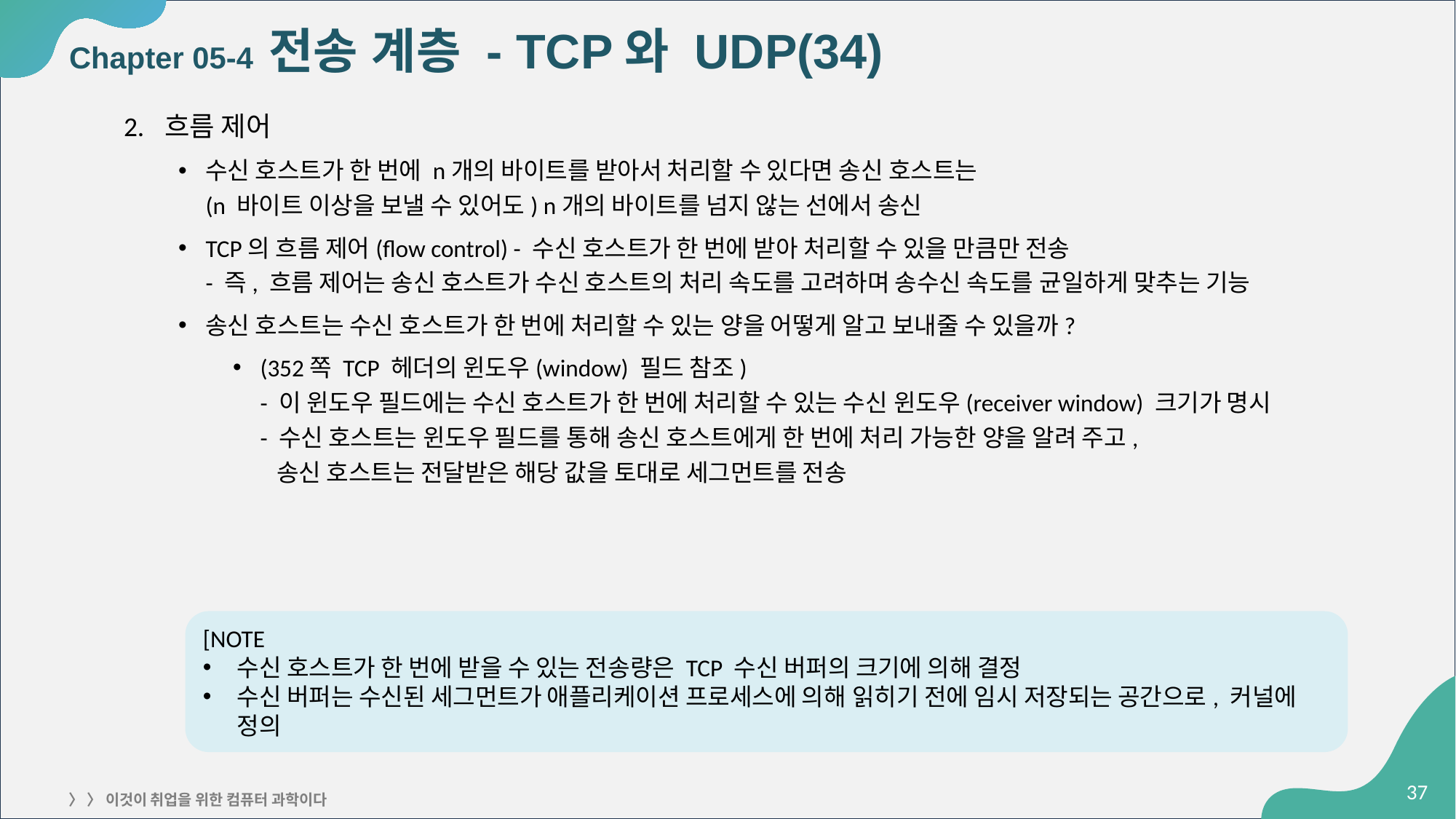

# Chapter 05-4 전송 계층 - TCP와 UDP(34)
흐름 제어
수신 호스트가 한 번에 n개의 바이트를 받아서 처리할 수 있다면 송신 호스트는
(n 바이트 이상을 보낼 수 있어도) n개의 바이트를 넘지 않는 선에서 송신
TCP의 흐름 제어(flow control) - 수신 호스트가 한 번에 받아 처리할 수 있을 만큼만 전송
- 즉, 흐름 제어는 송신 호스트가 수신 호스트의 처리 속도를 고려하며 송수신 속도를 균일하게 맞추는 기능
송신 호스트는 수신 호스트가 한 번에 처리할 수 있는 양을 어떻게 알고 보내줄 수 있을까?
(352쪽 TCP 헤더의 윈도우(window) 필드 참조)
- 이 윈도우 필드에는 수신 호스트가 한 번에 처리할 수 있는 수신 윈도우(receiver window) 크기가 명시
- 수신 호스트는 윈도우 필드를 통해 송신 호스트에게 한 번에 처리 가능한 양을 알려 주고,
  송신 호스트는 전달받은 해당 값을 토대로 세그먼트를 전송
[NOTE
수신 호스트가 한 번에 받을 수 있는 전송량은 TCP 수신 버퍼의 크기에 의해 결정
수신 버퍼는 수신된 세그먼트가 애플리케이션 프로세스에 의해 읽히기 전에 임시 저장되는 공간으로, 커널에 정의
37
〉 〉 이것이 취업을 위한 컴퓨터 과학이다